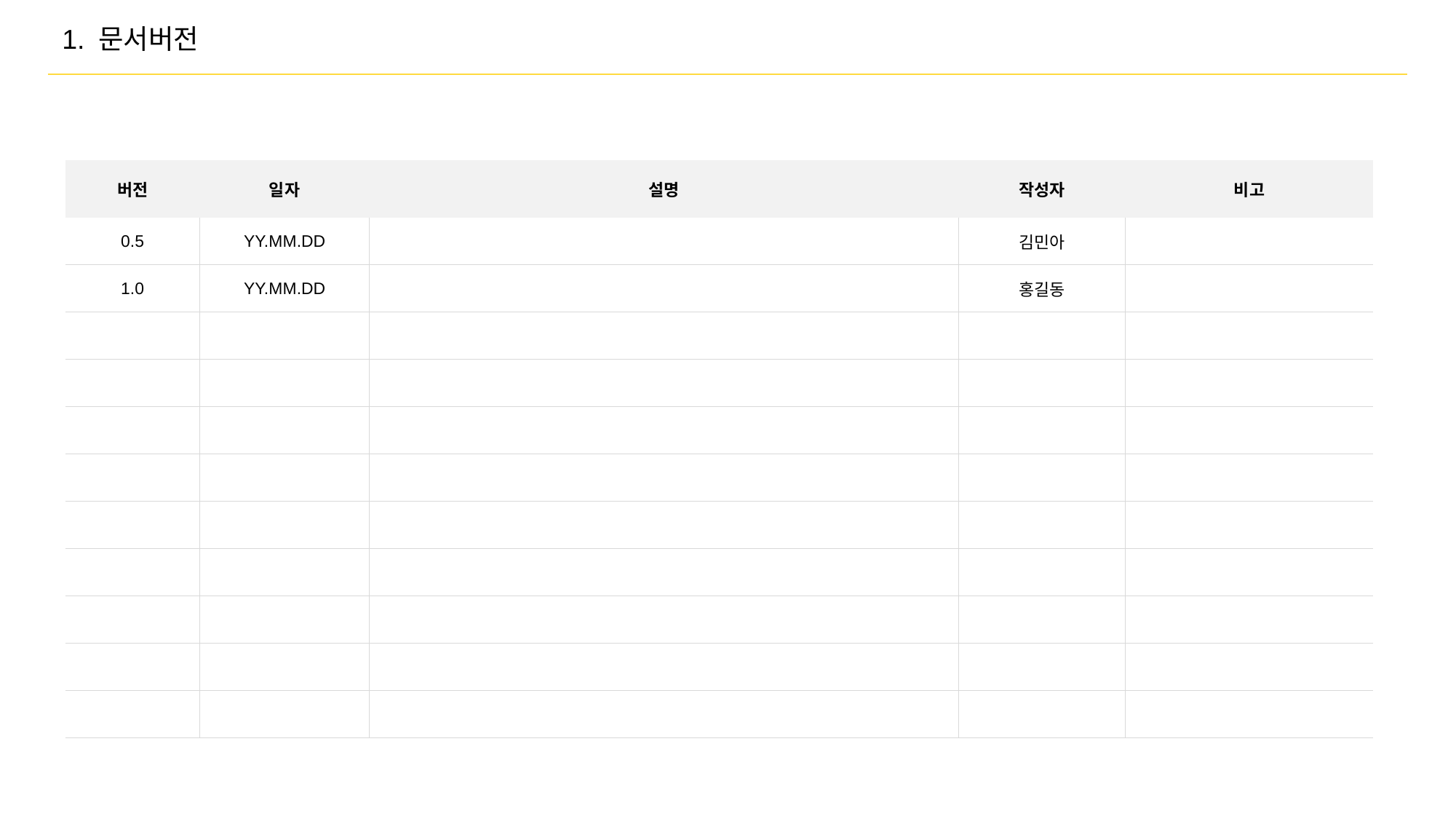

# 1. 문서버전
| 버전 | 일자 | 설명 | 작성자 | 비고 |
| --- | --- | --- | --- | --- |
| 0.5 | YY.MM.DD |  | 김민아 |  |
| 1.0 | YY.MM.DD |  | 홍길동 |  |
|  |  |  |  |  |
|  |  |  |  |  |
|  |  |  |  |  |
|  |  |  |  |  |
|  |  |  |  |  |
|  |  |  |  |  |
|  |  |  |  |  |
|  |  |  |  |  |
|  |  |  |  |  |